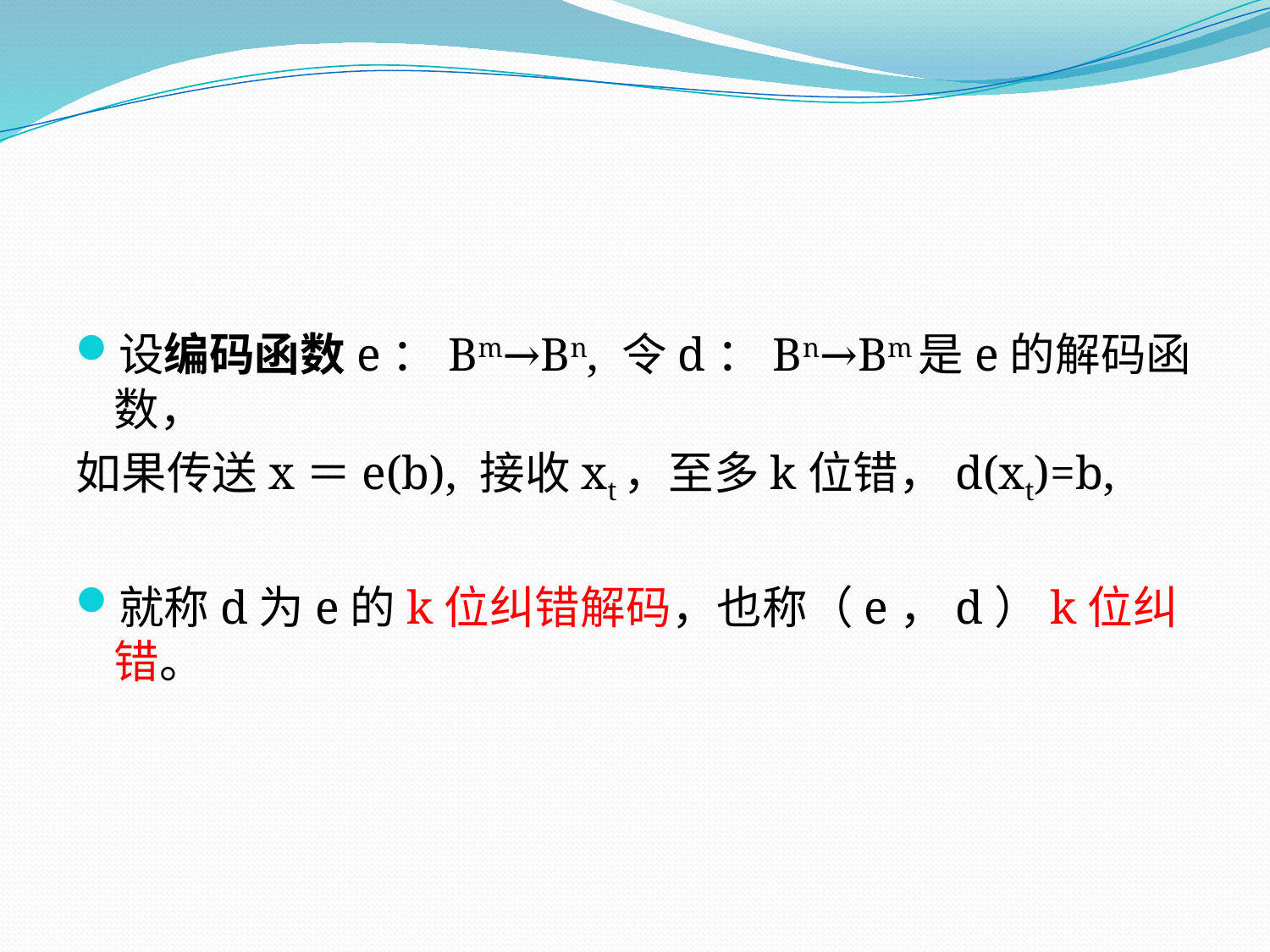

设编码函数e：Bm→Bn, 令d：Bn→Bm是e的解码函数，
如果传送x＝e(b), 接收xt，至多k位错，d(xt)=b,

就称d为e的k位纠错解码，也称（e，d）k位纠错。